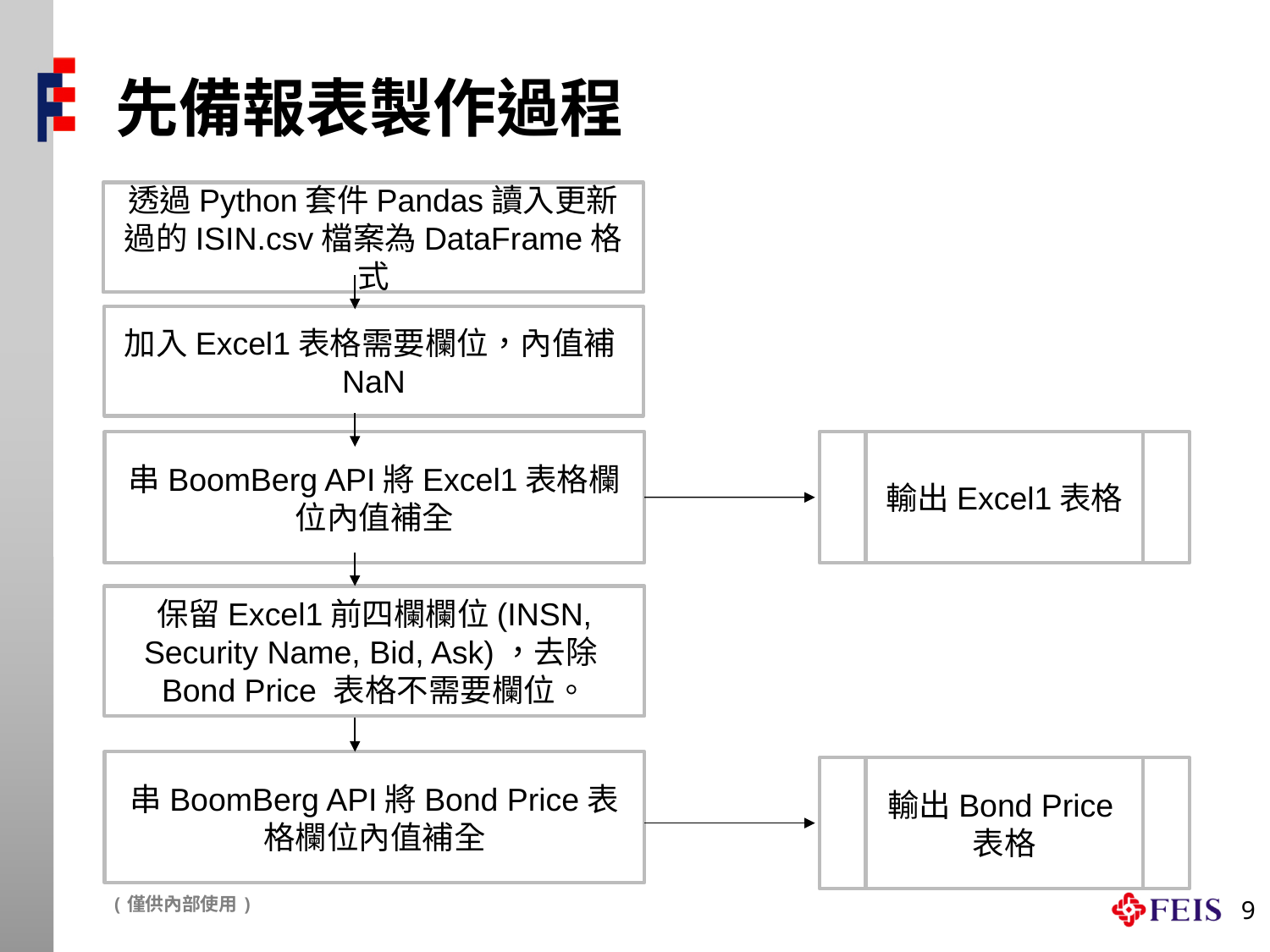

# 先備報表製作過程
透過Python套件Pandas讀入更新過的ISIN.csv檔案為DataFrame格式
加入Excel1表格需要欄位，內值補NaN
串BoomBerg API將Excel1表格欄位內值補全
輸出Excel1表格
保留Excel1前四欄欄位(INSN, Security Name, Bid, Ask)，去除Bond Price 表格不需要欄位。
串BoomBerg API將Bond Price表格欄位內值補全
輸出Bond Price表格
9